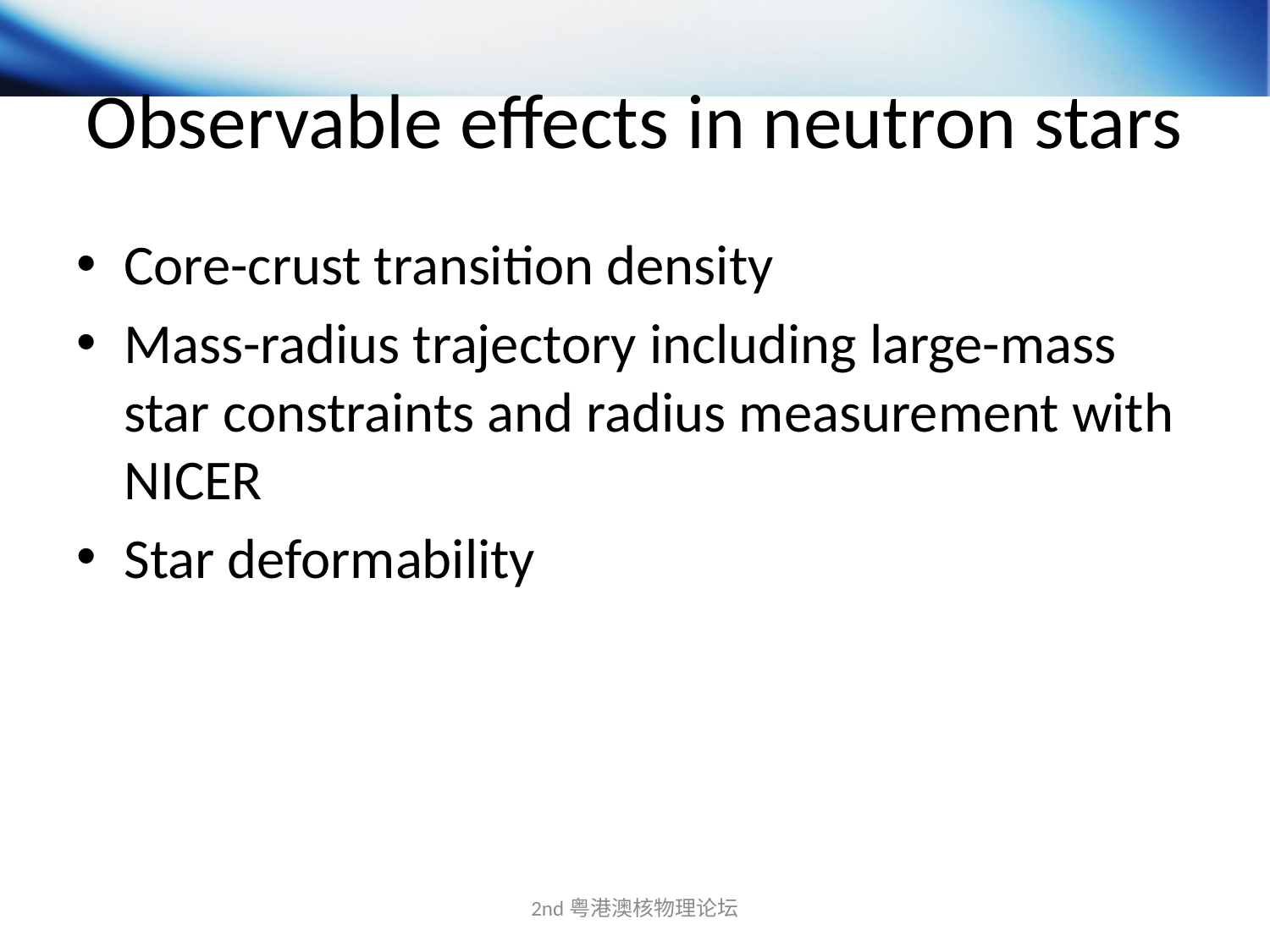

# Observable effects in neutron stars
Core-crust transition density
Mass-radius trajectory including large-mass star constraints and radius measurement with NICER
Star deformability
2nd粤港澳核物理论坛